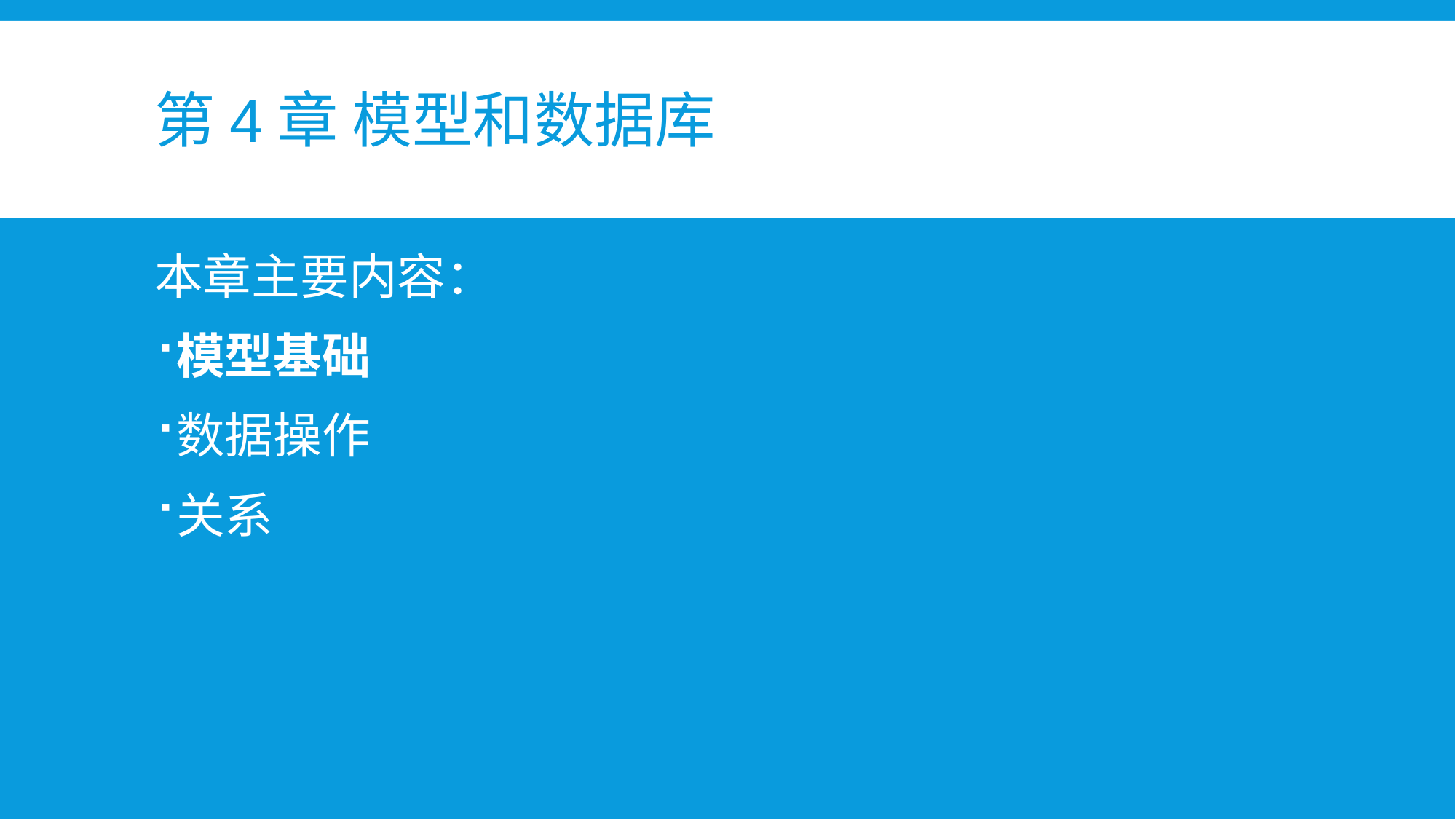

# 第4章 模型和数据库
本章主要内容：
模型基础
数据操作
关系